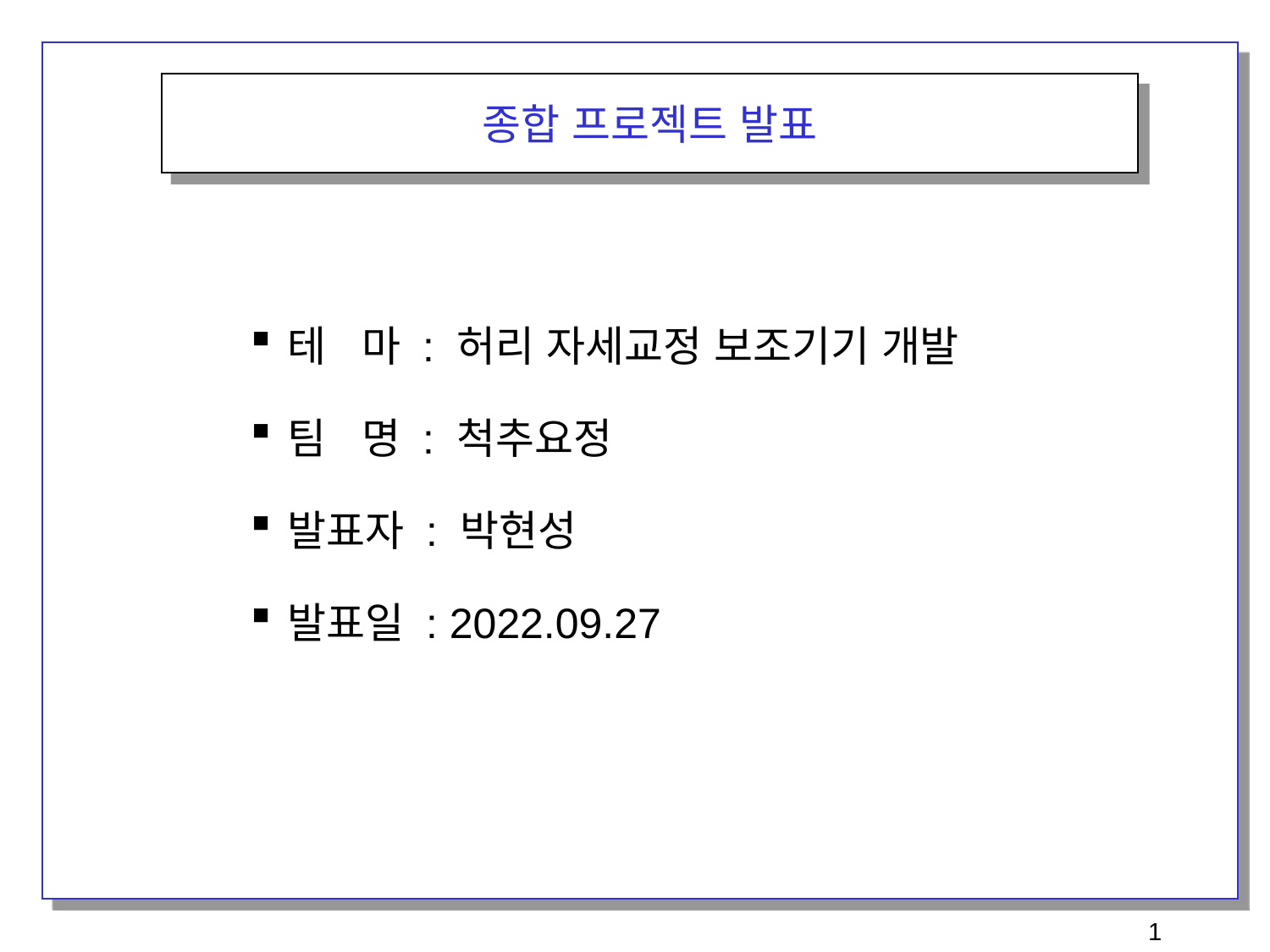

종합 프로젝트 발표
테   마 : 허리 자세교정 보조기기 개발
팀   명 : 척추요정
발표자 : 박현성
발표일 : 2022.09.27
1